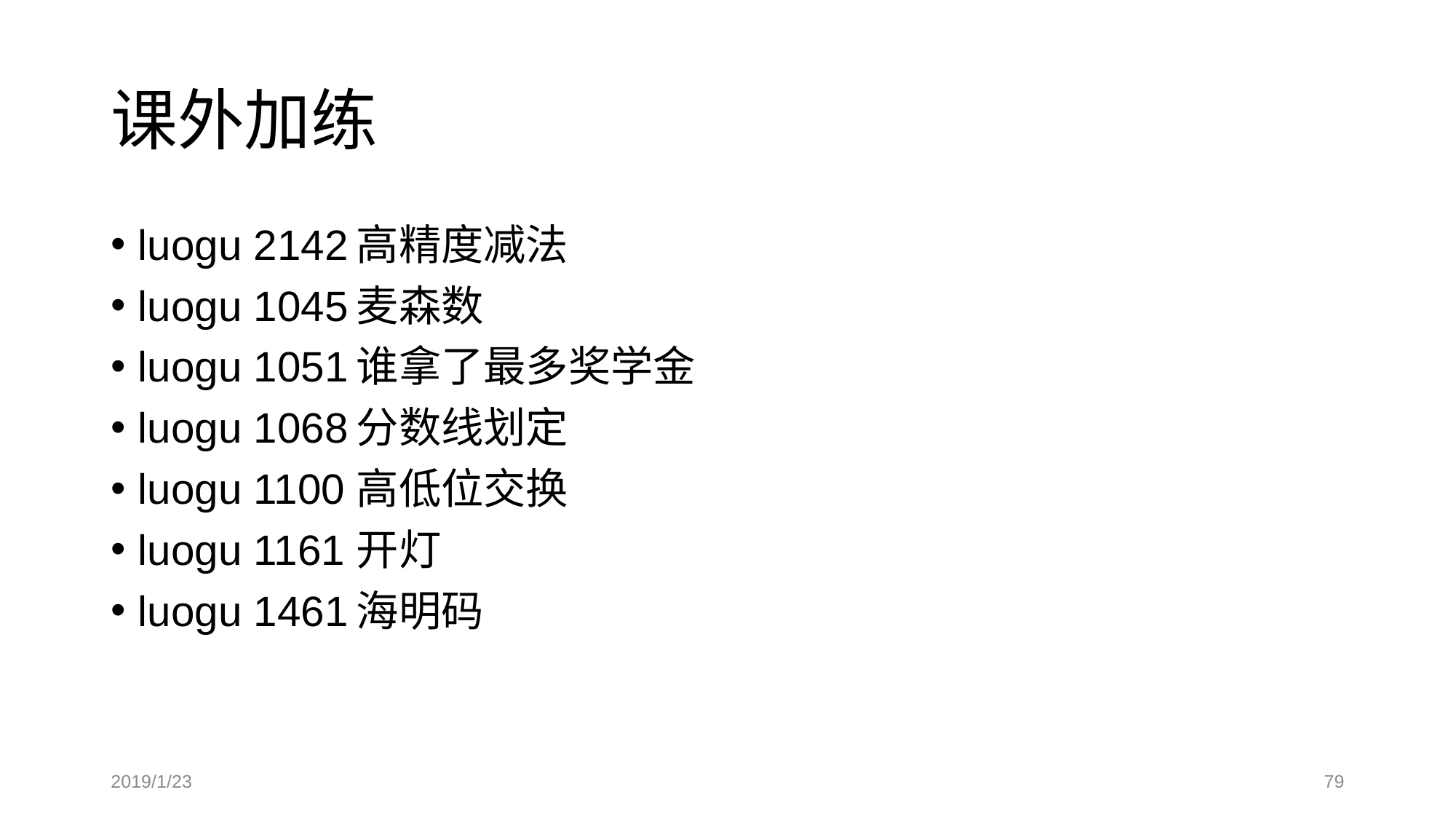

# 课外加练
luogu 2142	高精度减法
luogu 1045	麦森数
luogu 1051	谁拿了最多奖学金
luogu 1068	分数线划定
luogu 1100	高低位交换
luogu 1161	开灯
luogu 1461	海明码
2019/1/23
79